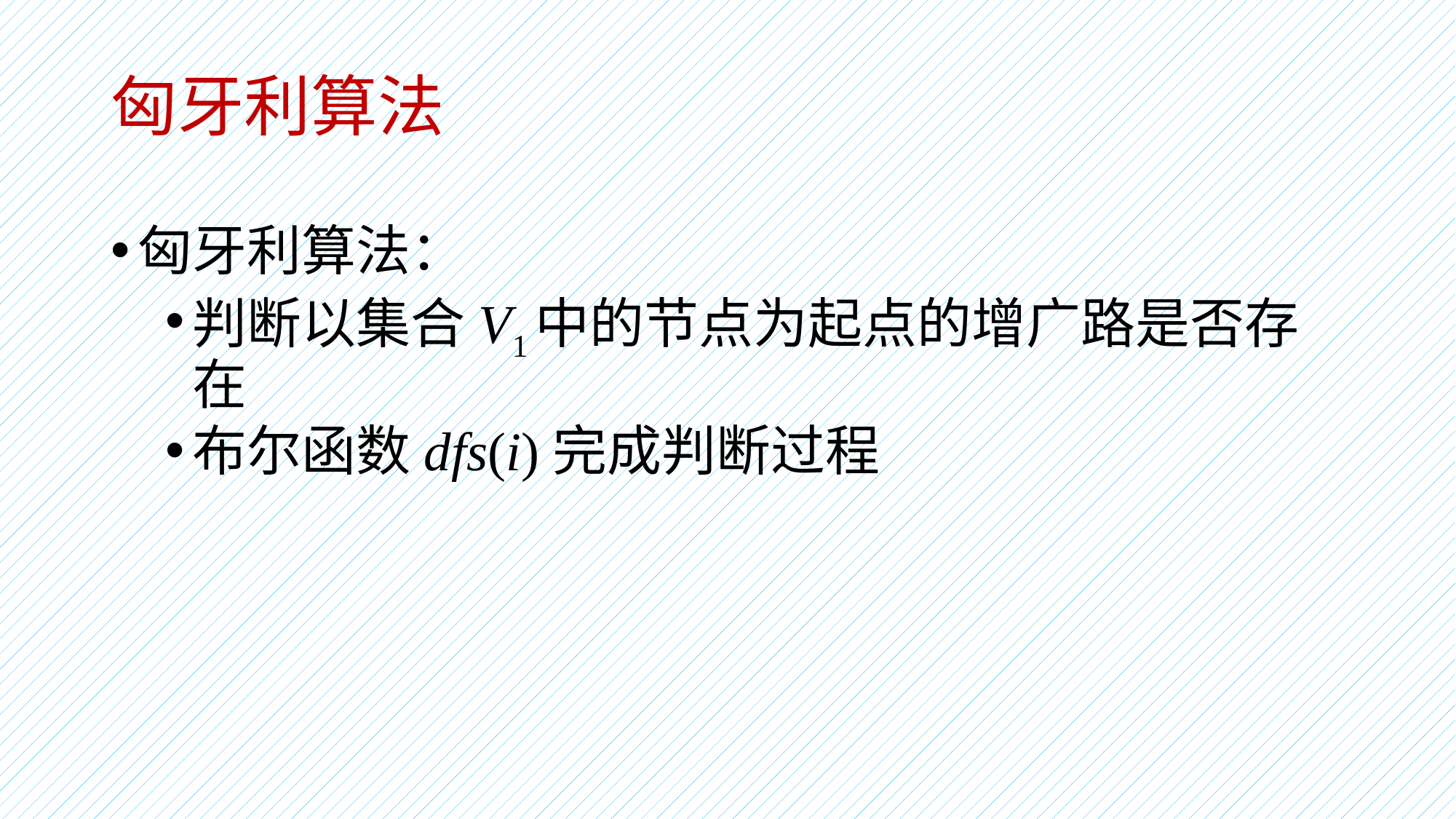

# 匈牙利算法
匈牙利算法：
判断以集合V1中的节点为起点的增广路是否存在
布尔函数dfs(i)完成判断过程